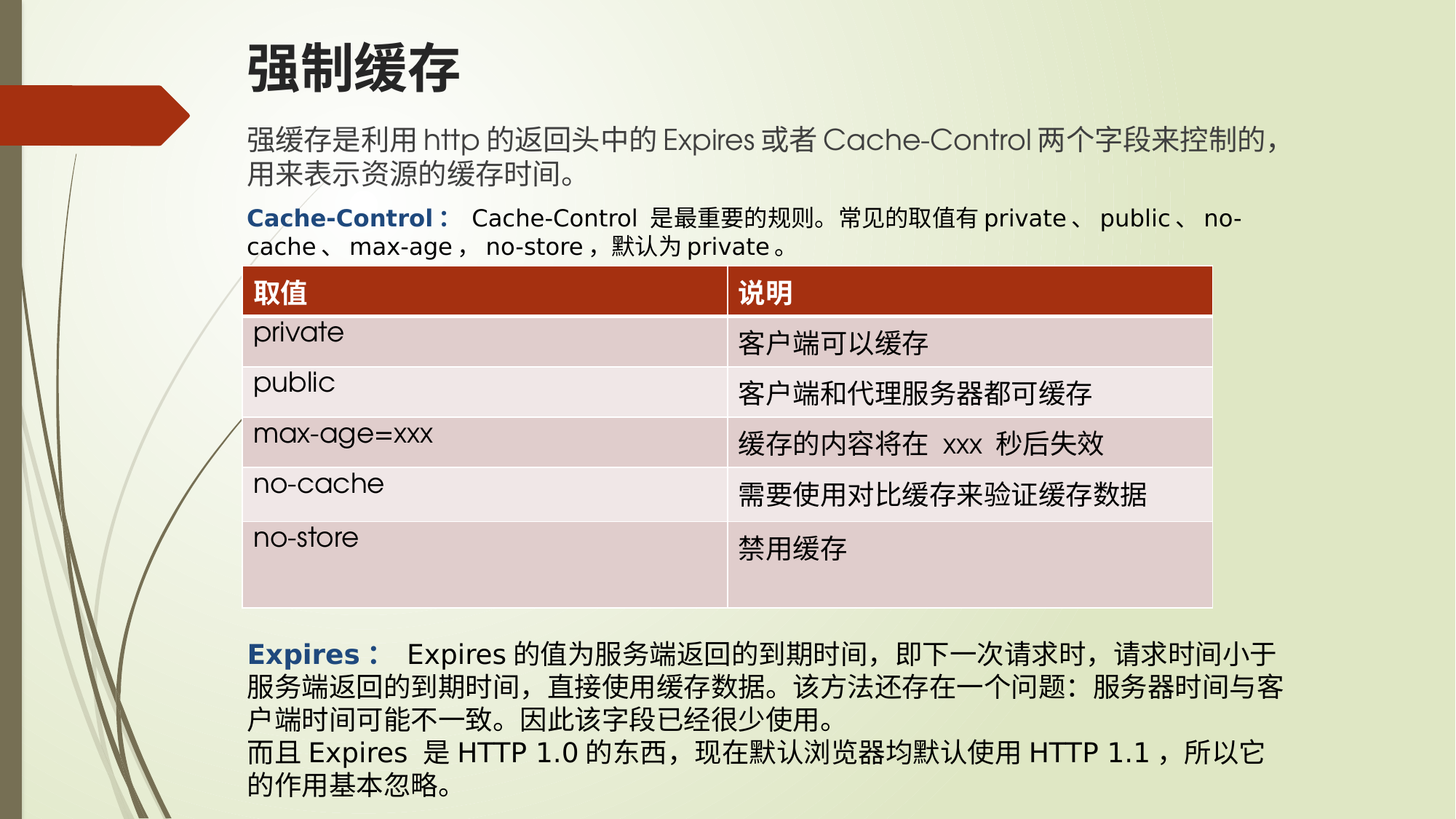

# 强制缓存
强缓存是利用http的返回头中的Expires或者Cache-Control两个字段来控制的，用来表示资源的缓存时间。
Cache-Control： Cache-Control 是最重要的规则。常见的取值有private、public、no-cache、max-age，no-store，默认为private。
| 取值 | 说明 |
| --- | --- |
| private | 客户端可以缓存 |
| public | 客户端和代理服务器都可缓存 |
| max-age=xxx | 缓存的内容将在 xxx 秒后失效 |
| no-cache | 需要使用对比缓存来验证缓存数据 |
| no-store | 禁用缓存 |
Expires： Expires的值为服务端返回的到期时间，即下一次请求时，请求时间小于服务端返回的到期时间，直接使用缓存数据。该方法还存在一个问题：服务器时间与客户端时间可能不一致。因此该字段已经很少使用。
而且Expires 是HTTP 1.0的东西，现在默认浏览器均默认使用HTTP 1.1，所以它的作用基本忽略。